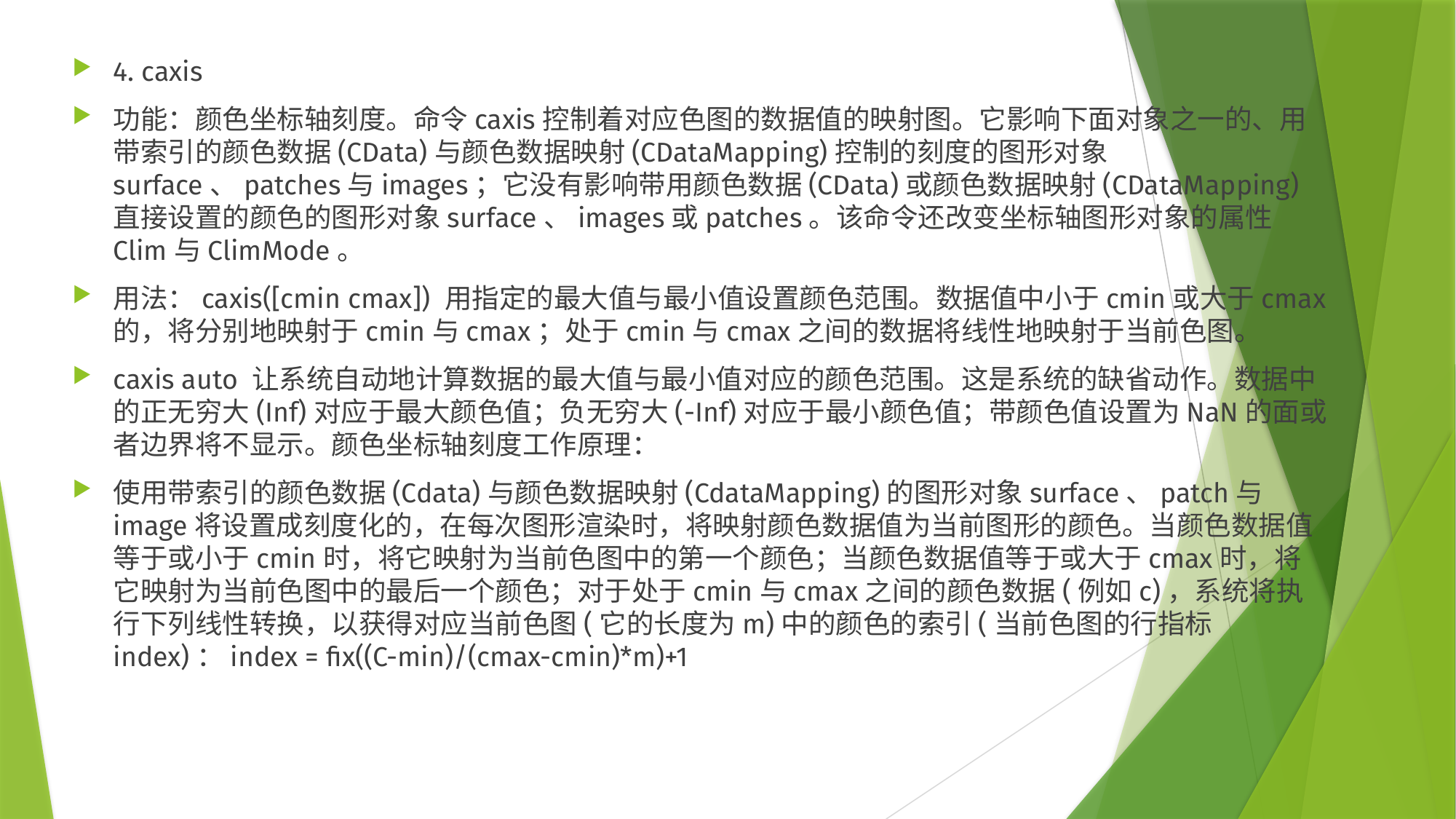

4. caxis
功能：颜色坐标轴刻度。命令caxis控制着对应色图的数据值的映射图。它影响下面对象之一的、用带索引的颜色数据(CData)与颜色数据映射(CDataMapping)控制的刻度的图形对象surface、patches与images；它没有影响带用颜色数据(CData)或颜色数据映射(CDataMapping)直接设置的颜色的图形对象surface、images或patches。该命令还改变坐标轴图形对象的属性Clim与ClimMode。
用法：caxis([cmin cmax]) 用指定的最大值与最小值设置颜色范围。数据值中小于cmin或大于cmax的，将分别地映射于cmin与cmax；处于cmin与cmax之间的数据将线性地映射于当前色图。
caxis auto 让系统自动地计算数据的最大值与最小值对应的颜色范围。这是系统的缺省动作。数据中的正无穷大(Inf)对应于最大颜色值；负无穷大(-Inf)对应于最小颜色值；带颜色值设置为NaN的面或者边界将不显示。颜色坐标轴刻度工作原理：
使用带索引的颜色数据(Cdata)与颜色数据映射(CdataMapping)的图形对象surface、patch与image将设置成刻度化的，在每次图形渲染时，将映射颜色数据值为当前图形的颜色。当颜色数据值等于或小于cmin时，将它映射为当前色图中的第一个颜色；当颜色数据值等于或大于cmax时，将它映射为当前色图中的最后一个颜色；对于处于cmin与cmax之间的颜色数据(例如c)，系统将执行下列线性转换，以获得对应当前色图(它的长度为m)中的颜色的索引(当前色图的行指标index)：index = fix((C-min)/(cmax-cmin)*m)+1